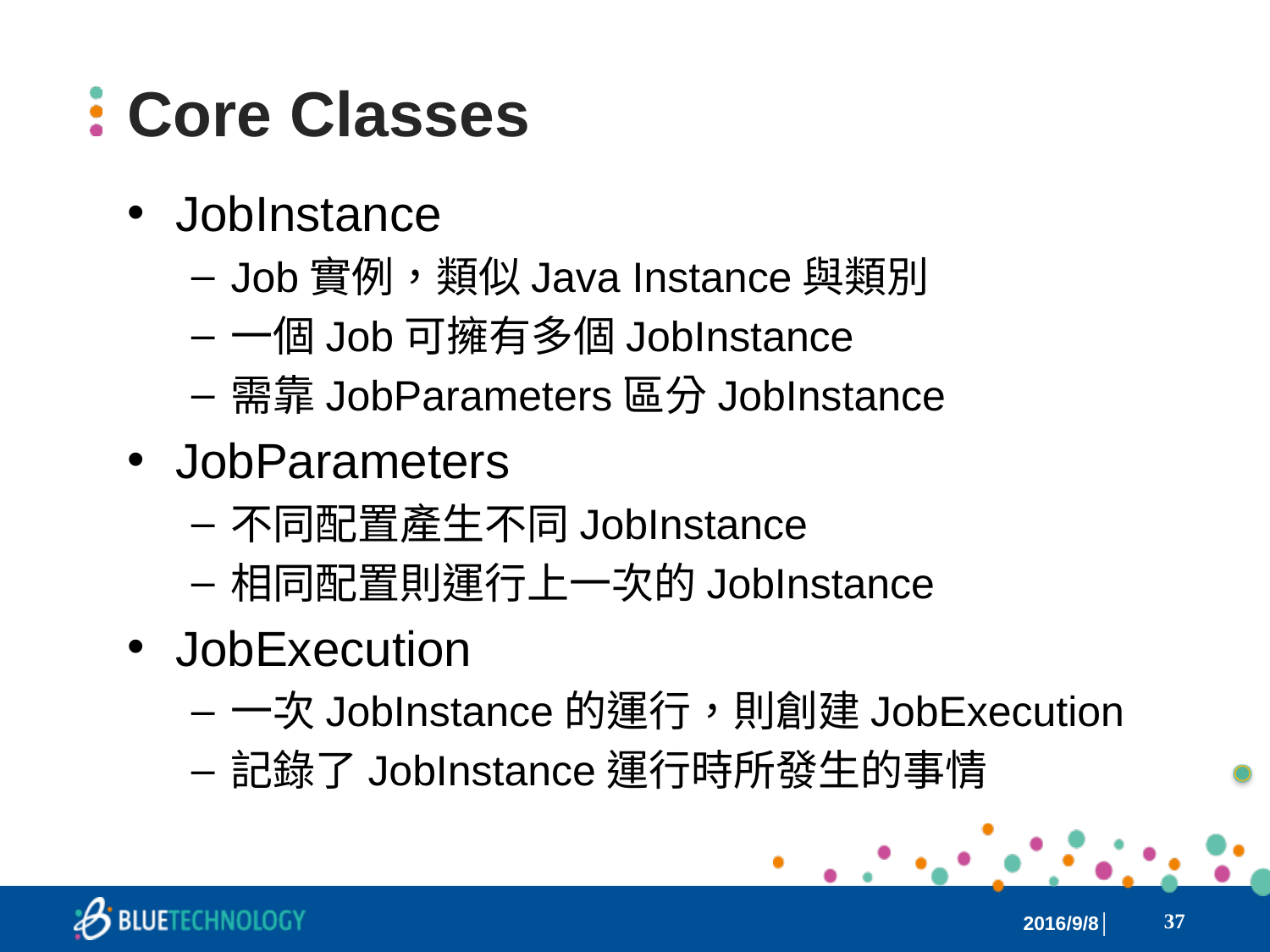

# Core Classes
JobInstance
Job實例，類似Java Instance與類別
一個Job可擁有多個JobInstance
需靠JobParameters區分JobInstance
JobParameters
不同配置產生不同JobInstance
相同配置則運行上一次的JobInstance
JobExecution
一次JobInstance的運行，則創建JobExecution
記錄了JobInstance運行時所發生的事情